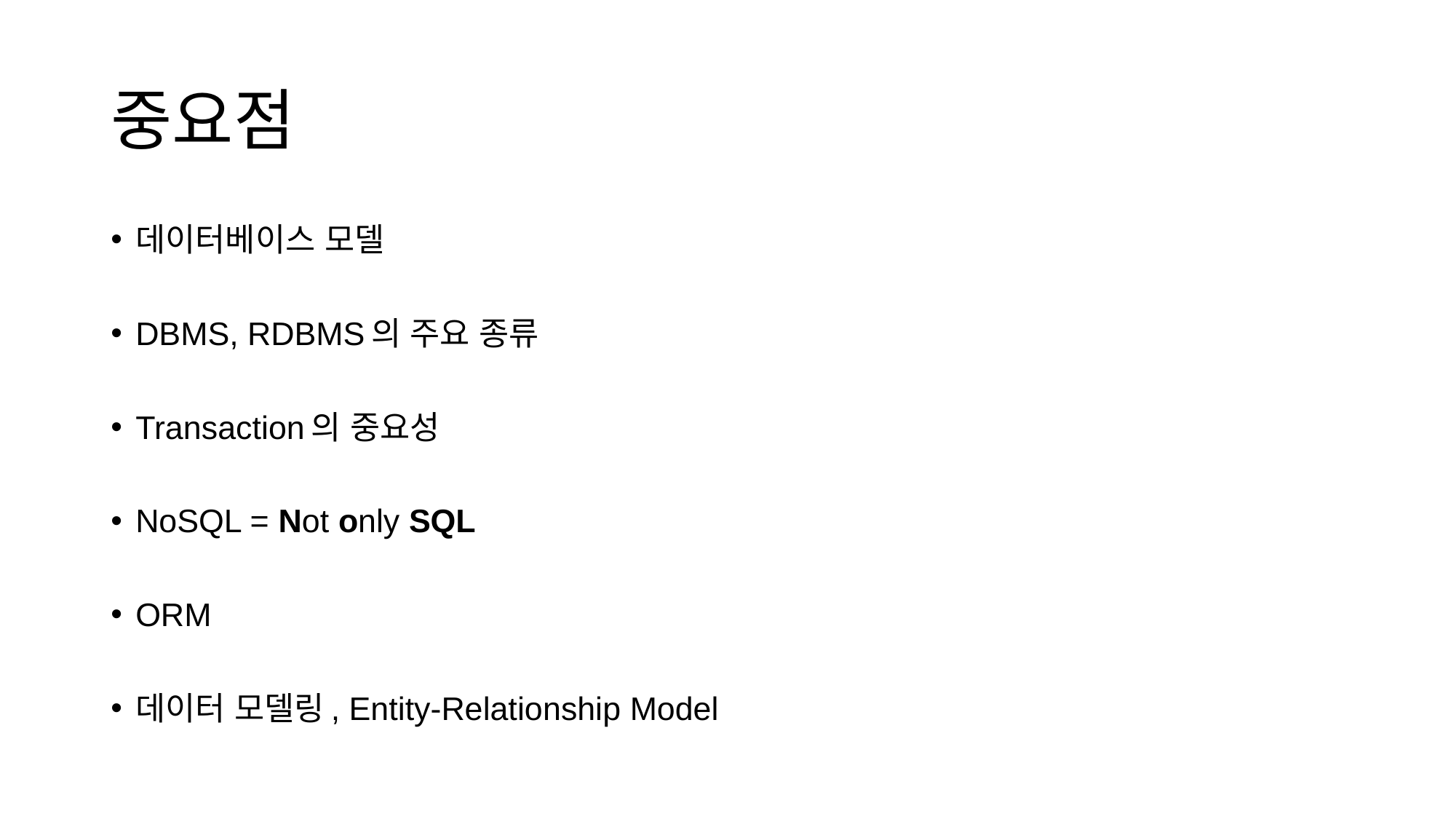

# 중요점
데이터베이스 모델

DBMS, RDBMS의 주요 종류

Transaction의 중요성

NoSQL = Not only SQL

ORM

데이터 모델링, Entity-Relationship Model